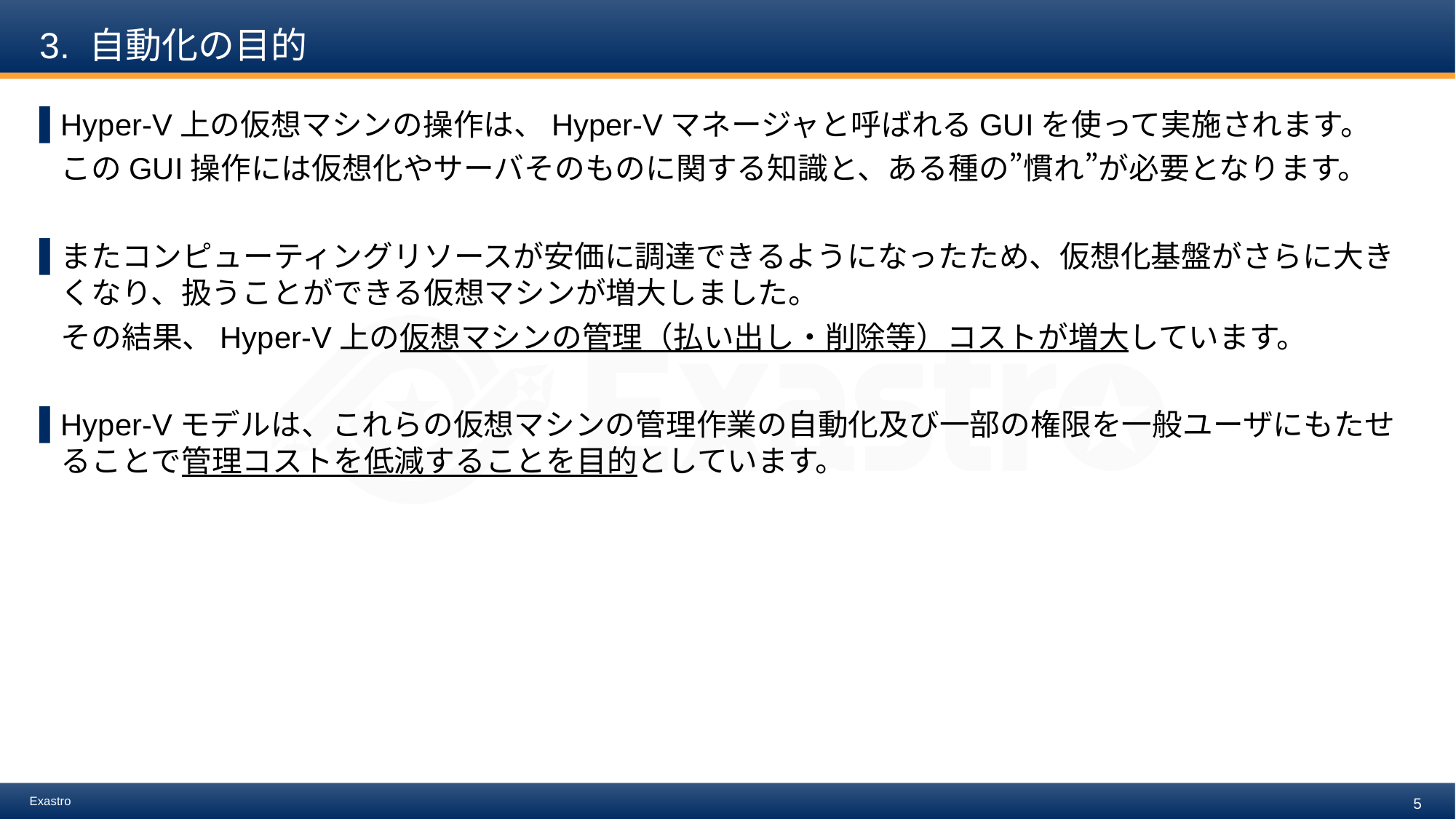

# 3. 自動化の目的
Hyper-V上の仮想マシンの操作は、Hyper-Vマネージャと呼ばれるGUIを使って実施されます。
このGUI操作には仮想化やサーバそのものに関する知識と、ある種の”慣れ”が必要となります。

またコンピューティングリソースが安価に調達できるようになったため、仮想化基盤がさらに大きくなり、扱うことができる仮想マシンが増大しました。
その結果、Hyper-V上の仮想マシンの管理（払い出し・削除等）コストが増大しています。

Hyper-Vモデルは、これらの仮想マシンの管理作業の自動化及び一部の権限を一般ユーザにもたせることで管理コストを低減することを目的としています。